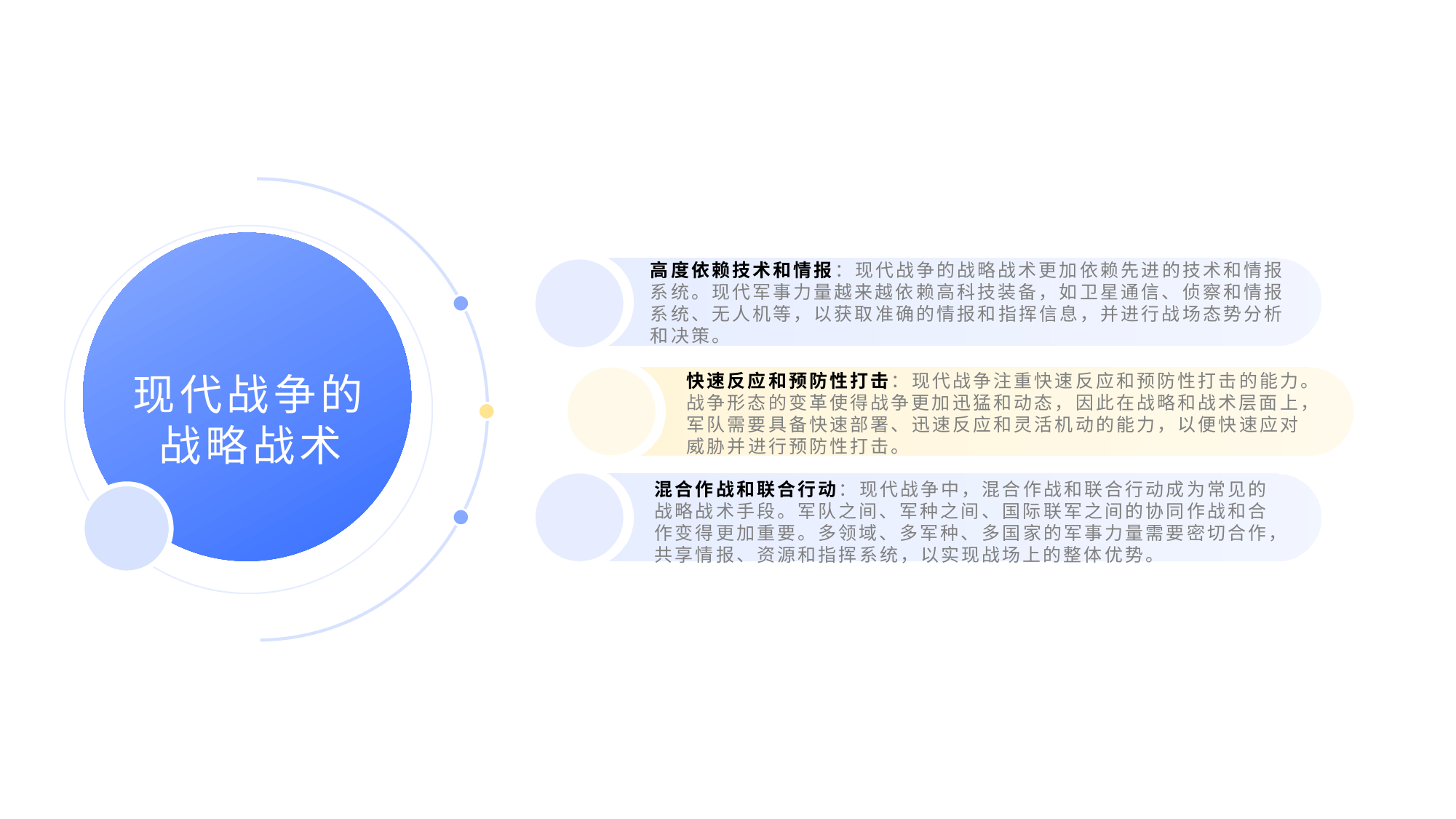

高度依赖技术和情报：现代战争的战略战术更加依赖先进的技术和情报系统。现代军事力量越来越依赖高科技装备，如卫星通信、侦察和情报系统、无人机等，以获取准确的情报和指挥信息，并进行战场态势分析和决策。

非对称战争和游击战

现代战争的战略战术
快速反应和预防性打击：现代战争注重快速反应和预防性打击的能力。战争形态的变革使得战争更加迅猛和动态，因此在战略和战术层面上，军队需要具备快速部署、迅速反应和灵活机动的能力，以便快速应对威胁并进行预防性打击。

混合作战和联合行动：现代战争中，混合作战和联合行动成为常见的战略战术手段。军队之间、军种之间、国际联军之间的协同作战和合作变得更加重要。多领域、多军种、多国家的军事力量需要密切合作，共享情报、资源和指挥系统，以实现战场上的整体优势。